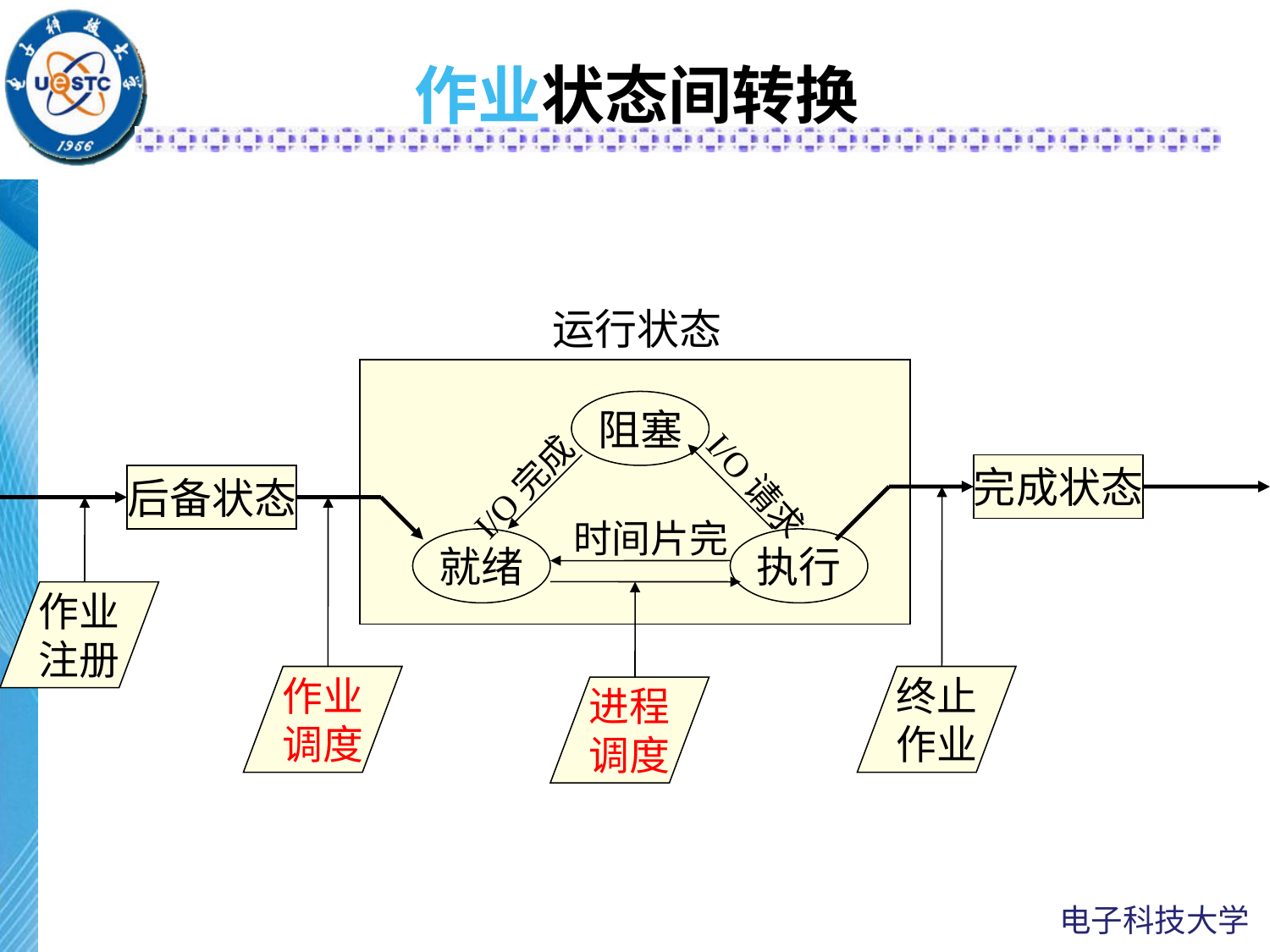

作业状态间转换
运行状态

阻塞

I/O完成

完成状态
后备状态
I/O请求

终止
作业

作业
注册

作业
调度

时间片完
就绪
执行

进程
调度